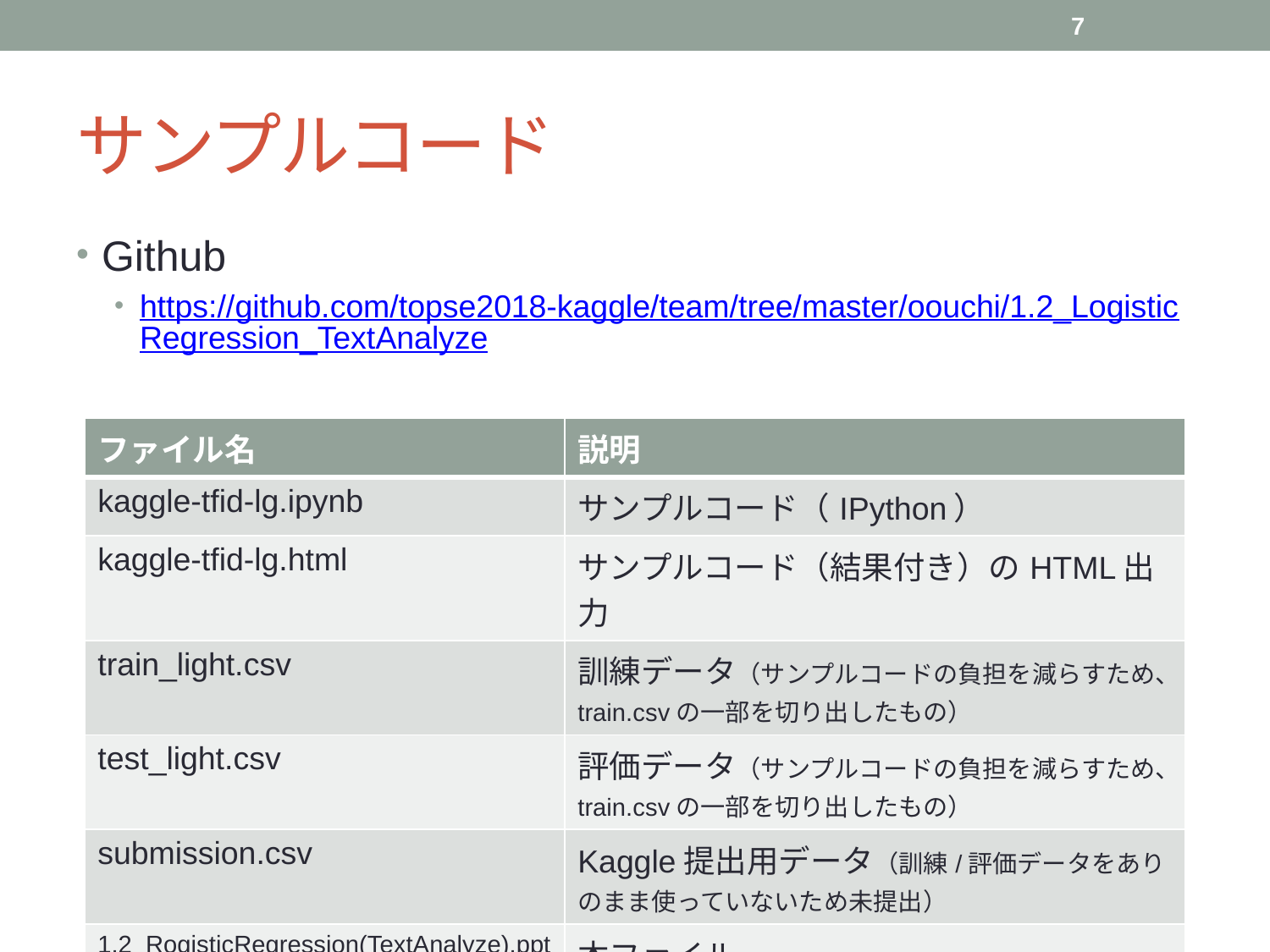

7
# サンプルコード
Github
https://github.com/topse2018-kaggle/team/tree/master/oouchi/1.2_LogisticRegression_TextAnalyze
| ファイル名 | 説明 |
| --- | --- |
| kaggle-tfid-lg.ipynb | サンプルコード（IPython） |
| kaggle-tfid-lg.html | サンプルコード（結果付き）のHTML出力 |
| train\_light.csv | 訓練データ（サンプルコードの負担を減らすため、train.csvの一部を切り出したもの） |
| test\_light.csv | 評価データ（サンプルコードの負担を減らすため、train.csvの一部を切り出したもの） |
| submission.csv | Kaggle提出用データ（訓練/評価データをありのまま使っていないため未提出） |
| 1.2\_RogisticRegression(TextAnalyze).pptx | 本ファイル |